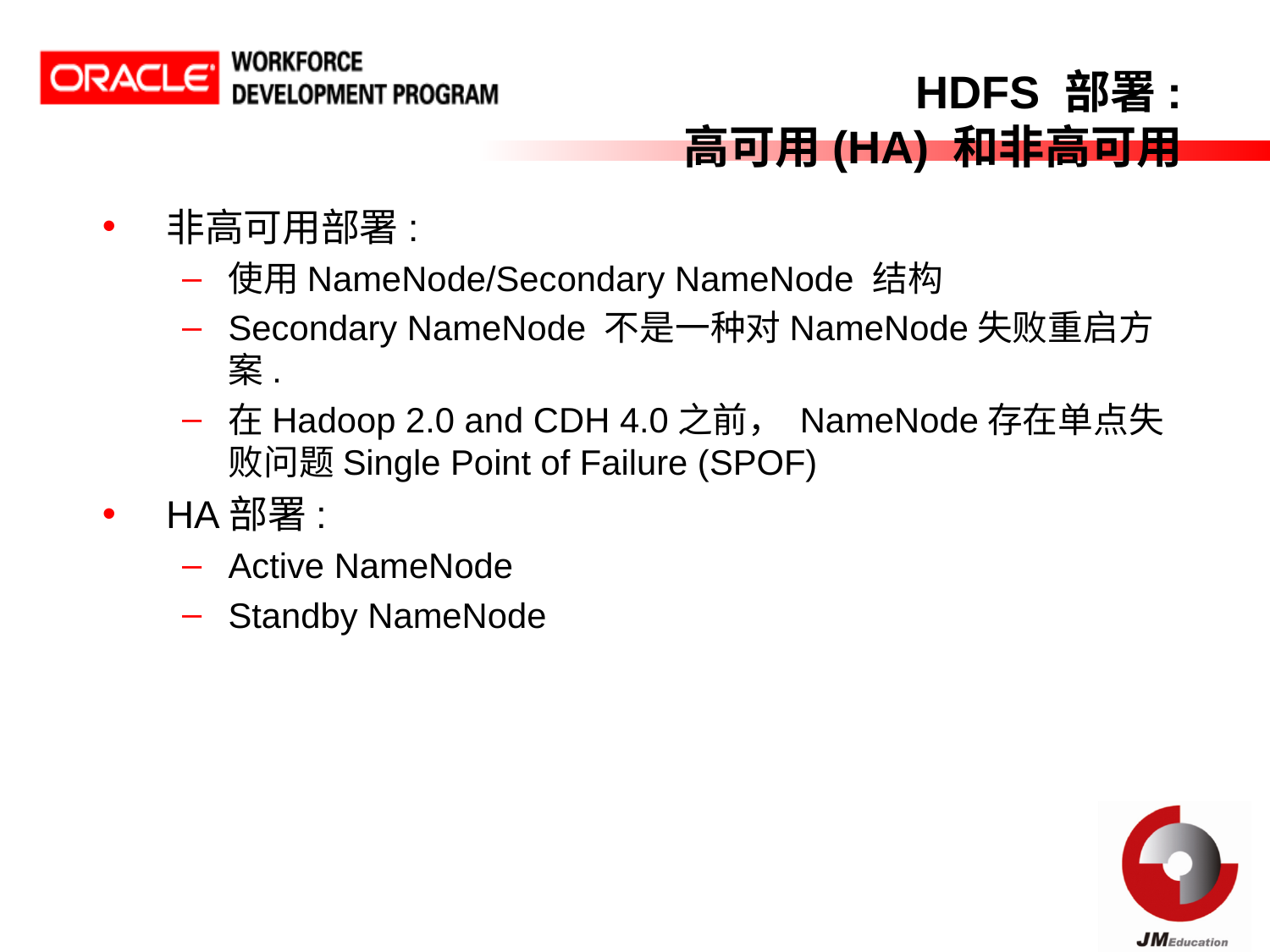

# HDFS 部署: 高可用(HA) 和非高可用
非高可用部署:
使用NameNode/Secondary NameNode 结构
Secondary NameNode 不是一种对NameNode失败重启方案.
在Hadoop 2.0 and CDH 4.0之前， NameNode存在单点失败问题Single Point of Failure (SPOF)
HA部署:
Active NameNode
Standby NameNode